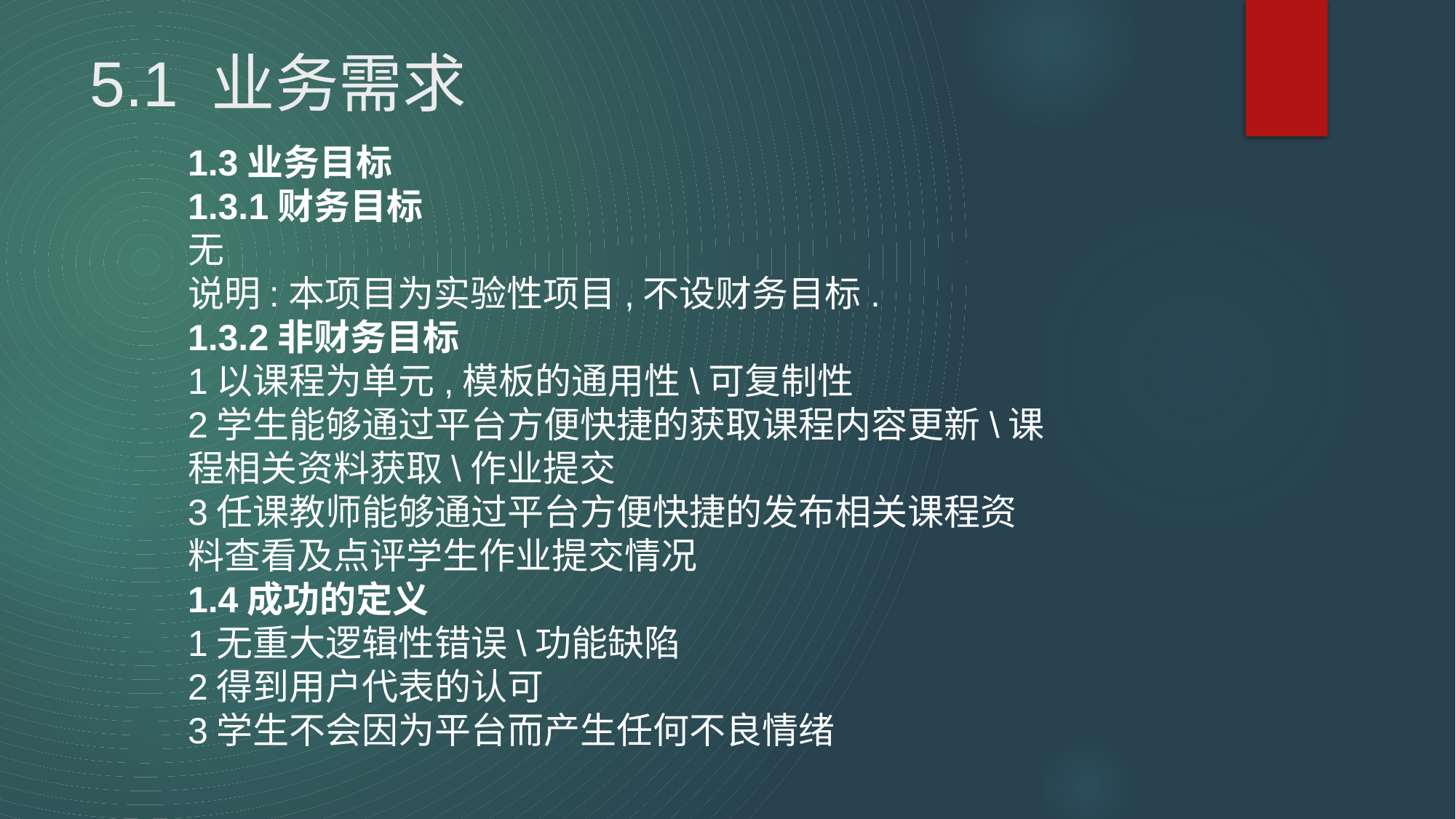

# 5.1 业务需求
1.3业务目标
1.3.1财务目标
无
说明:本项目为实验性项目,不设财务目标.
1.3.2非财务目标
1以课程为单元,模板的通用性\可复制性
2学生能够通过平台方便快捷的获取课程内容更新\课程相关资料获取\作业提交
3任课教师能够通过平台方便快捷的发布相关课程资料查看及点评学生作业提交情况
1.4成功的定义
1无重大逻辑性错误\功能缺陷
2得到用户代表的认可
3学生不会因为平台而产生任何不良情绪